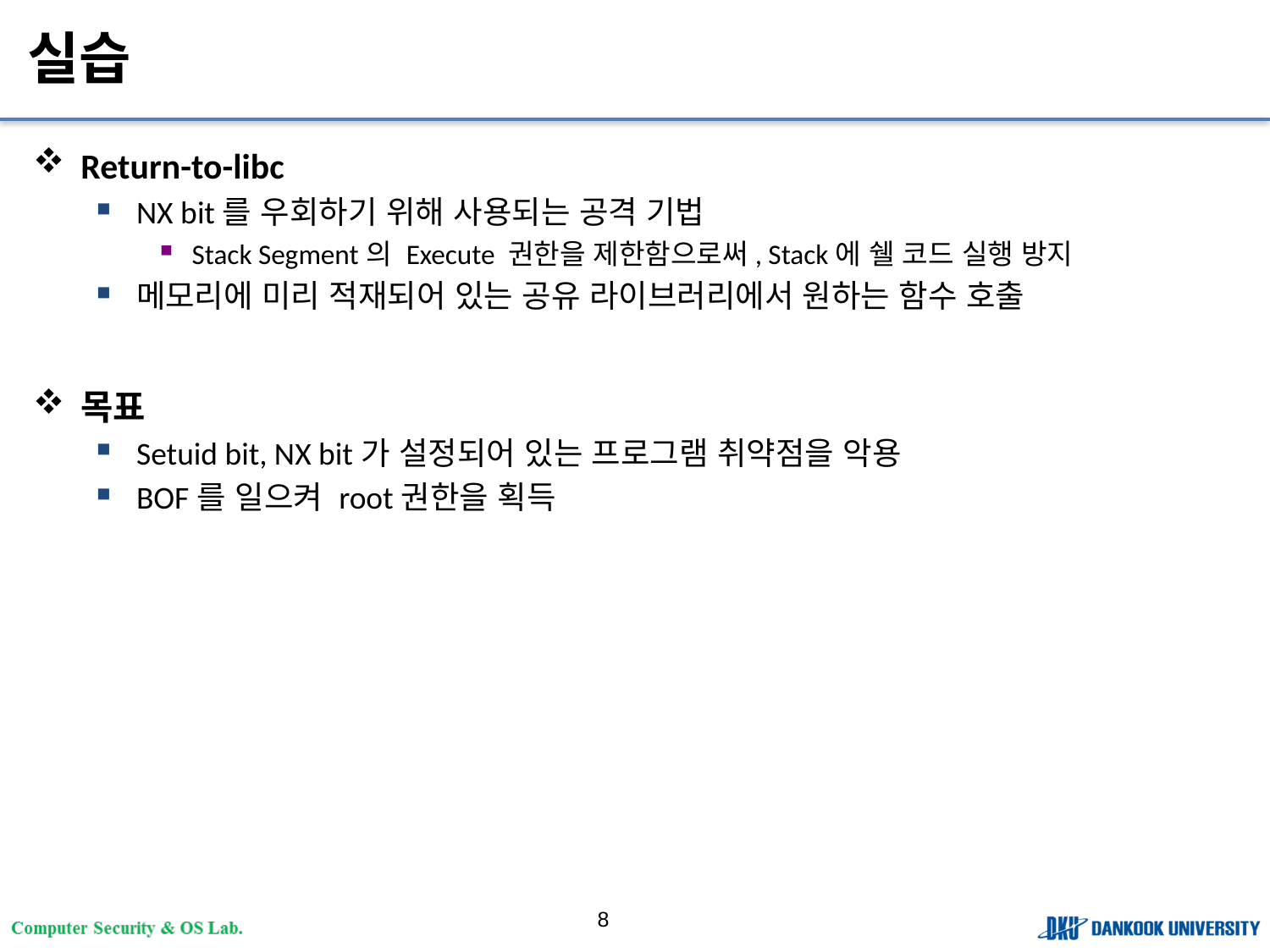

# 실습
Return-to-libc
NX bit를 우회하기 위해 사용되는 공격 기법
Stack Segment의 Execute 권한을 제한함으로써, Stack에 쉘 코드 실행 방지
메모리에 미리 적재되어 있는 공유 라이브러리에서 원하는 함수 호출

목표
Setuid bit, NX bit가 설정되어 있는 프로그램 취약점을 악용
BOF를 일으켜 root권한을 획득
8